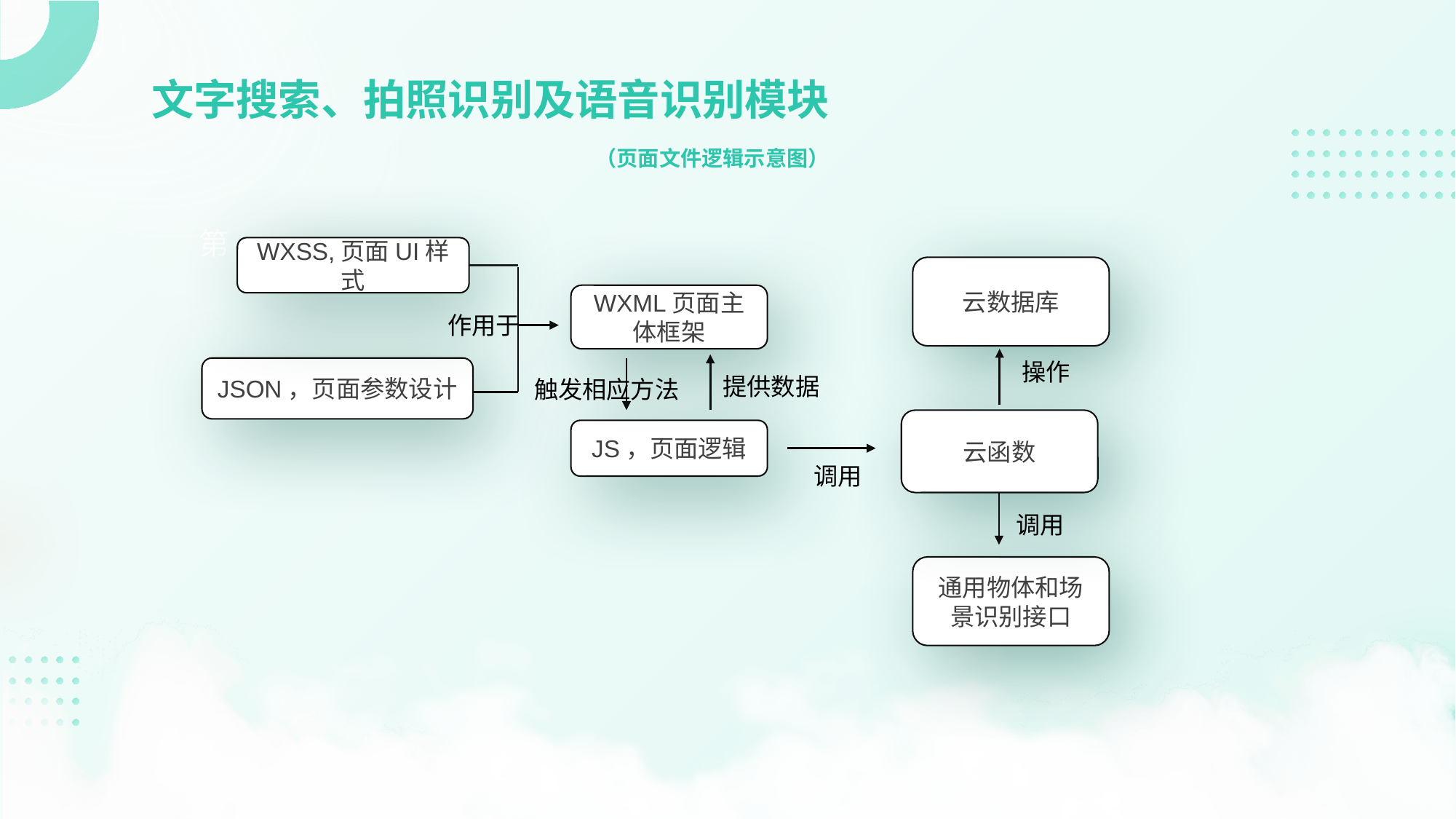

文字搜索、拍照识别及语音识别模块  （页面文件逻辑示意图）
第
WXSS,页面UI样式
云数据库
WXML页面主体框架
作用于
操作
JSON，页面参数设计
提供数据
触发相应方法
云函数
JS，页面逻辑
调用
调用
通用物体和场景识别接口